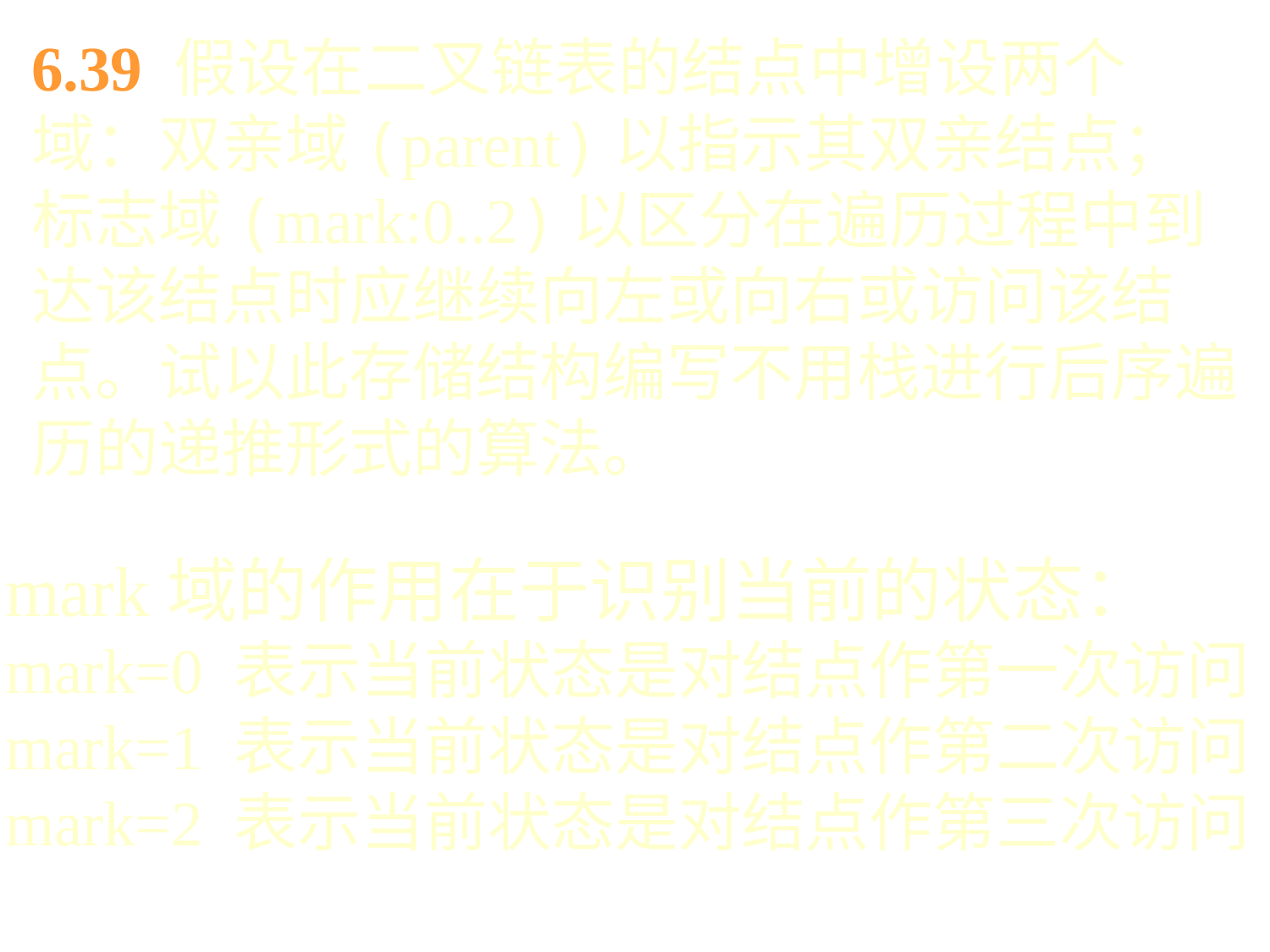

6.39 假设在二叉链表的结点中增设两个域：双亲域(parent)以指示其双亲结点；标志域(mark:0..2)以区分在遍历过程中到达该结点时应继续向左或向右或访问该结点。试以此存储结构编写不用栈进行后序遍历的递推形式的算法。
mark域的作用在于识别当前的状态：
mark=0 表示当前状态是对结点作第一次访问
mark=1 表示当前状态是对结点作第二次访问
mark=2 表示当前状态是对结点作第三次访问